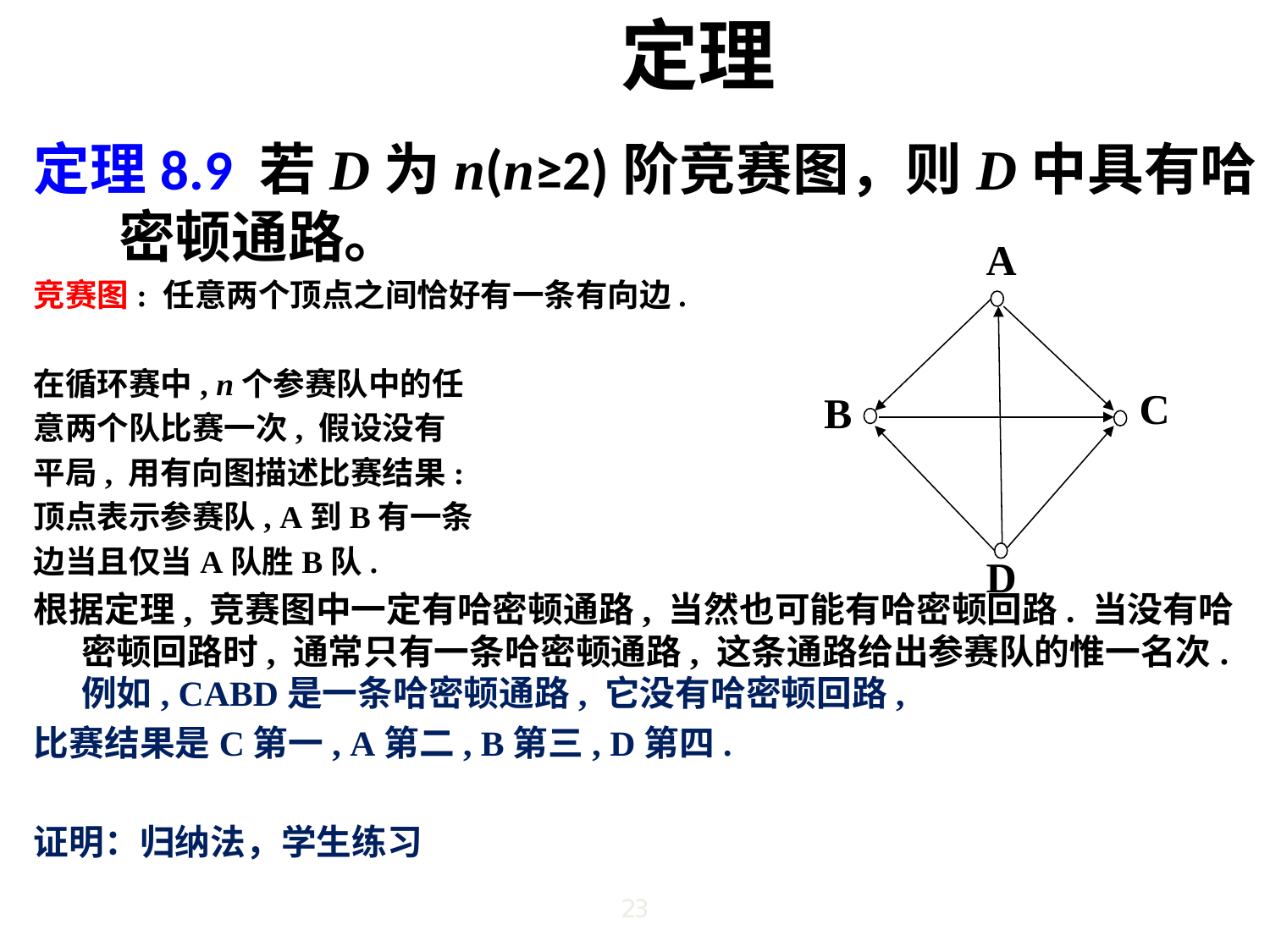

# 定理
定理8.9 若D为n(n≥2)阶竞赛图，则D中具有哈密顿通路。
竞赛图: 任意两个顶点之间恰好有一条有向边.

在循环赛中, n个参赛队中的任
意两个队比赛一次, 假设没有
平局, 用有向图描述比赛结果:
顶点表示参赛队, A到B有一条
边当且仅当A队胜B队.
根据定理, 竞赛图中一定有哈密顿通路, 当然也可能有哈密顿回路. 当没有哈密顿回路时, 通常只有一条哈密顿通路, 这条通路给出参赛队的惟一名次.  例如, CABD是一条哈密顿通路, 它没有哈密顿回路,
比赛结果是C第一, A第二, B第三, D第四.

证明：归纳法，学生练习

A

C
B
D
23